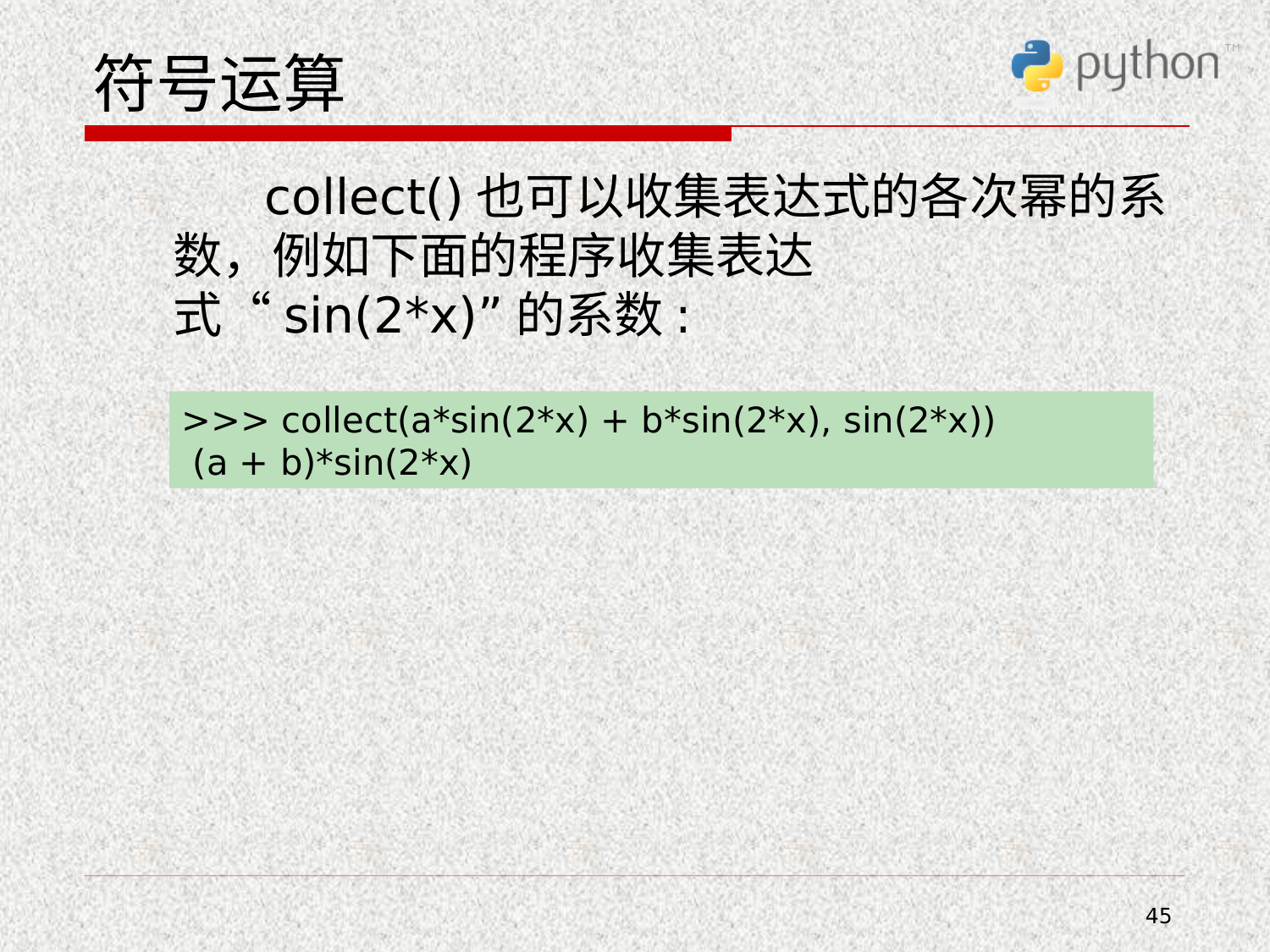

# 符号运算
          collect()也可以收集表达式的各次幂的系数，例如下面的程序收集表达式“sin(2*x)”的系数:
>>> collect(a*sin(2*x) + b*sin(2*x), sin(2*x))
 (a + b)*sin(2*x)
45